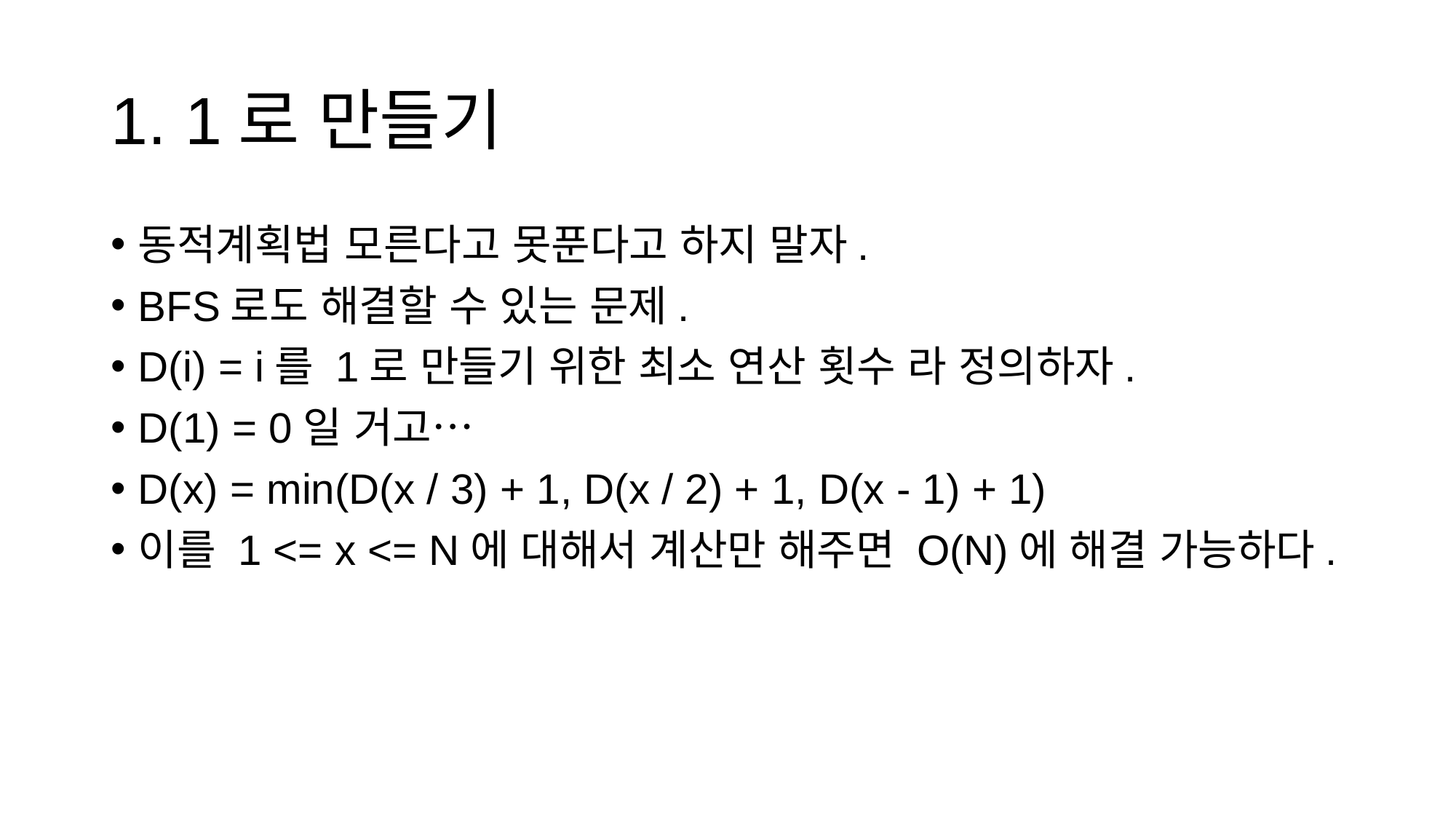

# 1. 1로 만들기
동적계획법 모른다고 못푼다고 하지 말자.
BFS로도 해결할 수 있는 문제.
D(i) = i를 1로 만들기 위한 최소 연산 횟수 라 정의하자.
D(1) = 0일 거고…
D(x) = min(D(x / 3) + 1, D(x / 2) + 1, D(x - 1) + 1)
이를 1 <= x <= N에 대해서 계산만 해주면 O(N)에 해결 가능하다.